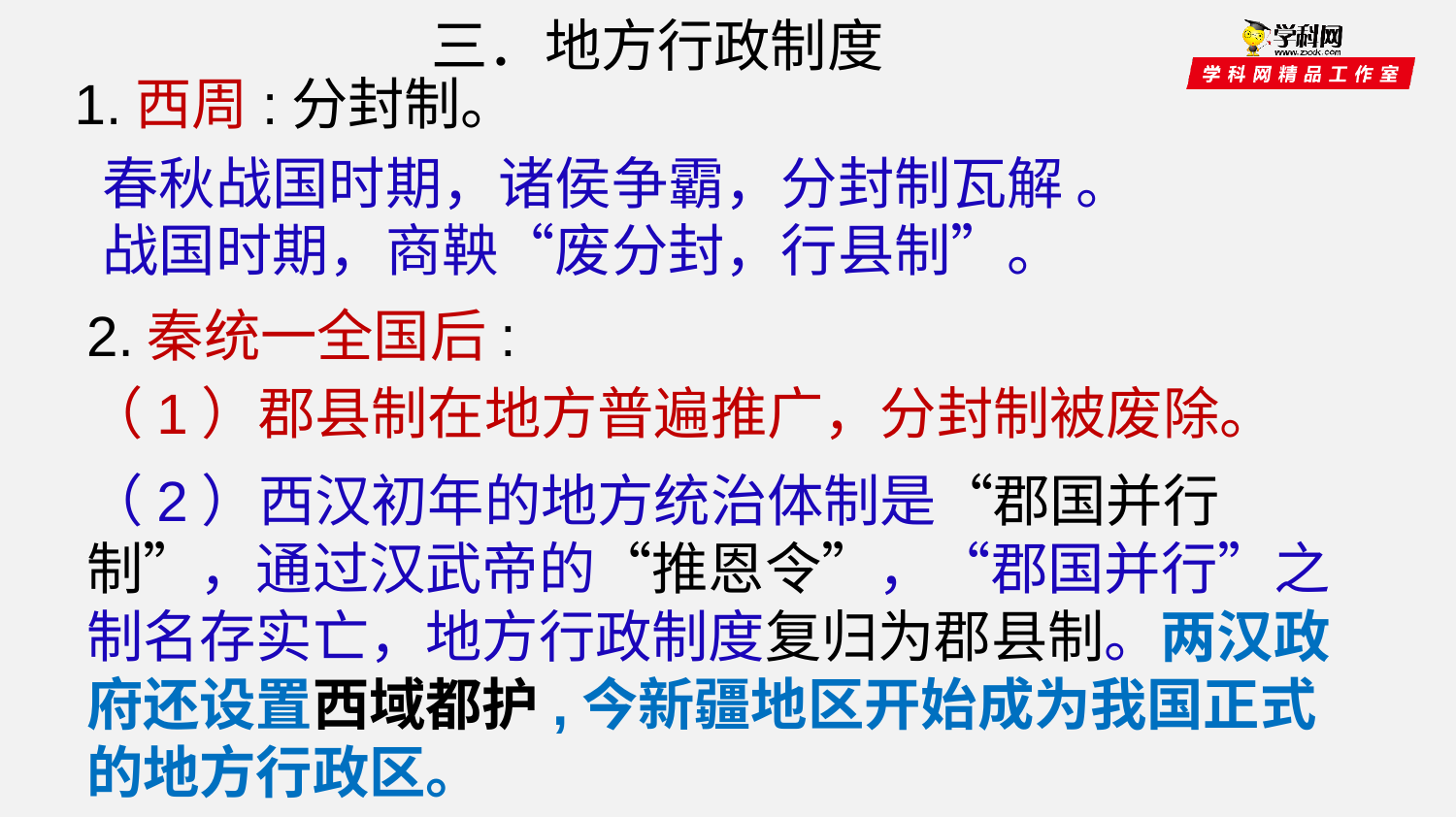

三．地方行政制度
1.西周:分封制。
春秋战国时期，诸侯争霸，分封制瓦解 。
战国时期，商鞅“废分封，行县制”。
2.秦统一全国后:
（1）郡县制在地方普遍推广，分封制被废除。
（2）西汉初年的地方统治体制是“郡国并行制”，通过汉武帝的“推恩令”，“郡国并行”之制名存实亡，地方行政制度复归为郡县制。两汉政府还设置西域都护,今新疆地区开始成为我国正式的地方行政区。